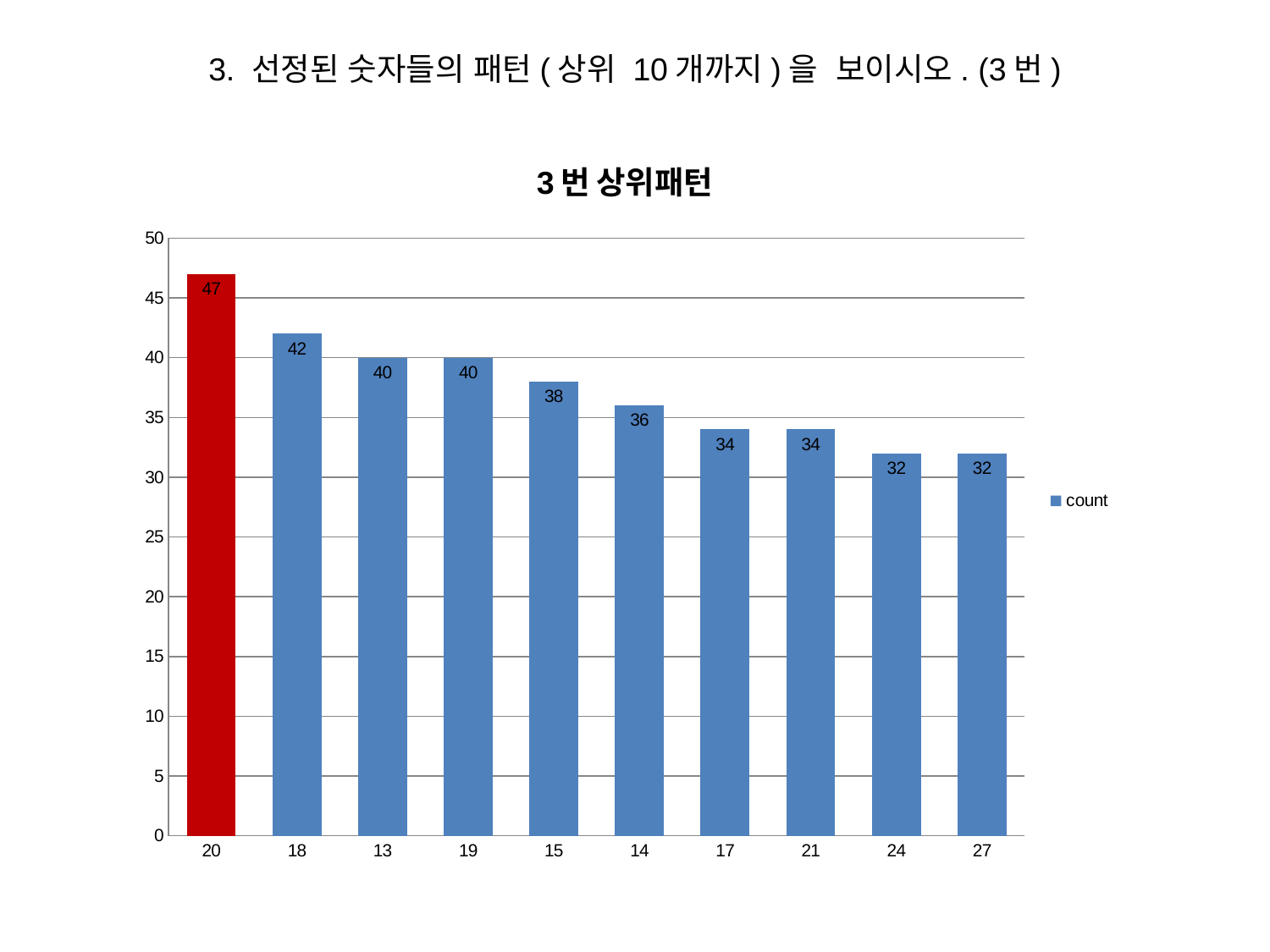

3. 선정된 숫자들의 패턴(상위 10개까지)을  보이시오. (3번)

### Chart: 3번 상위패턴

| Category | count |
|---|---|
| 20 | 47.0 |
| 18 | 42.0 |
| 13 | 40.0 |
| 19 | 40.0 |
| 15 | 38.0 |
| 14 | 36.0 |
| 17 | 34.0 |
| 21 | 34.0 |
| 24 | 32.0 |
| 27 | 32.0 |